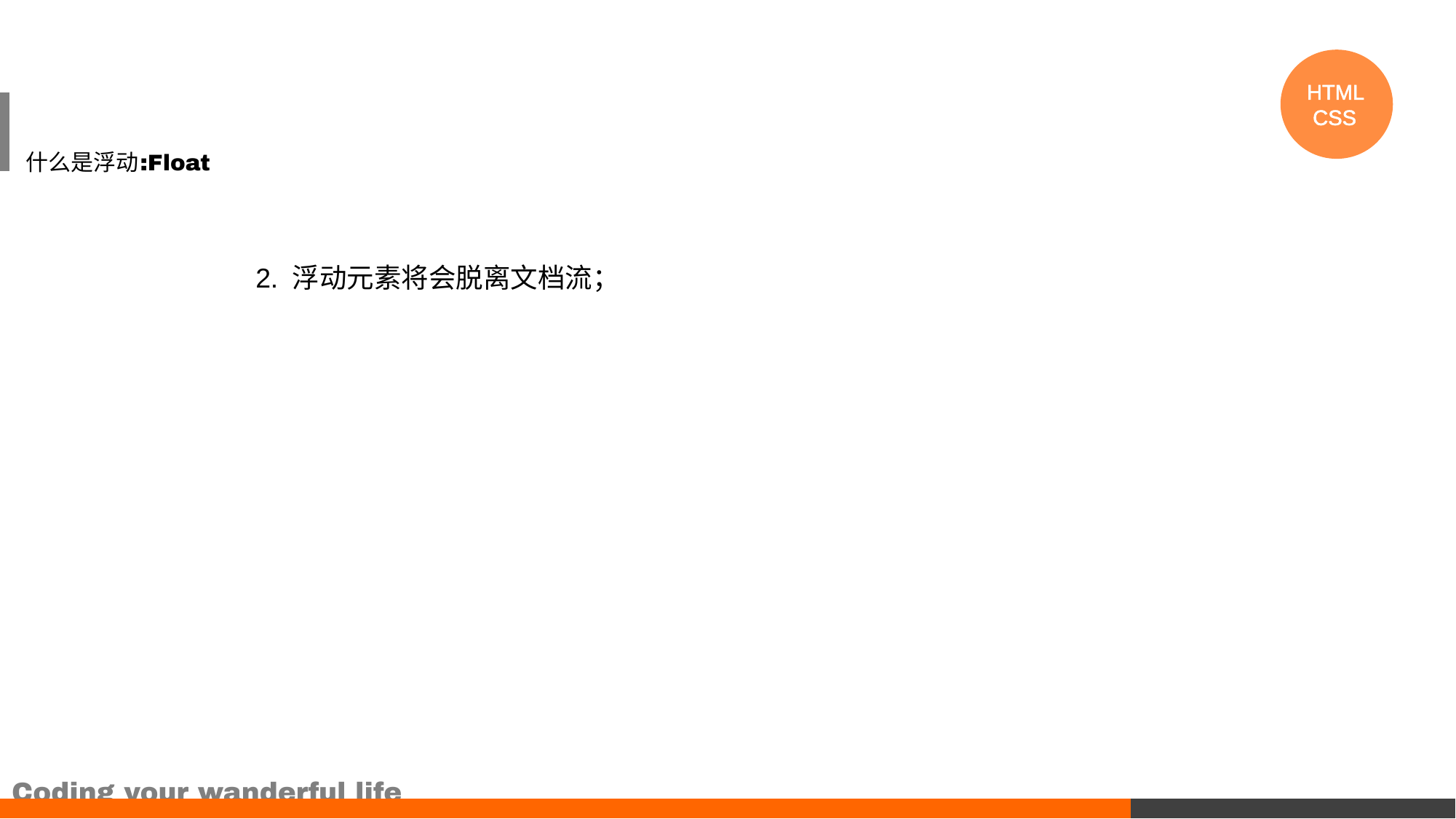

HTML
  CSS
# 什么是浮动:Float

2. 浮动元素将会脱离文档流；

Coding your wanderful life